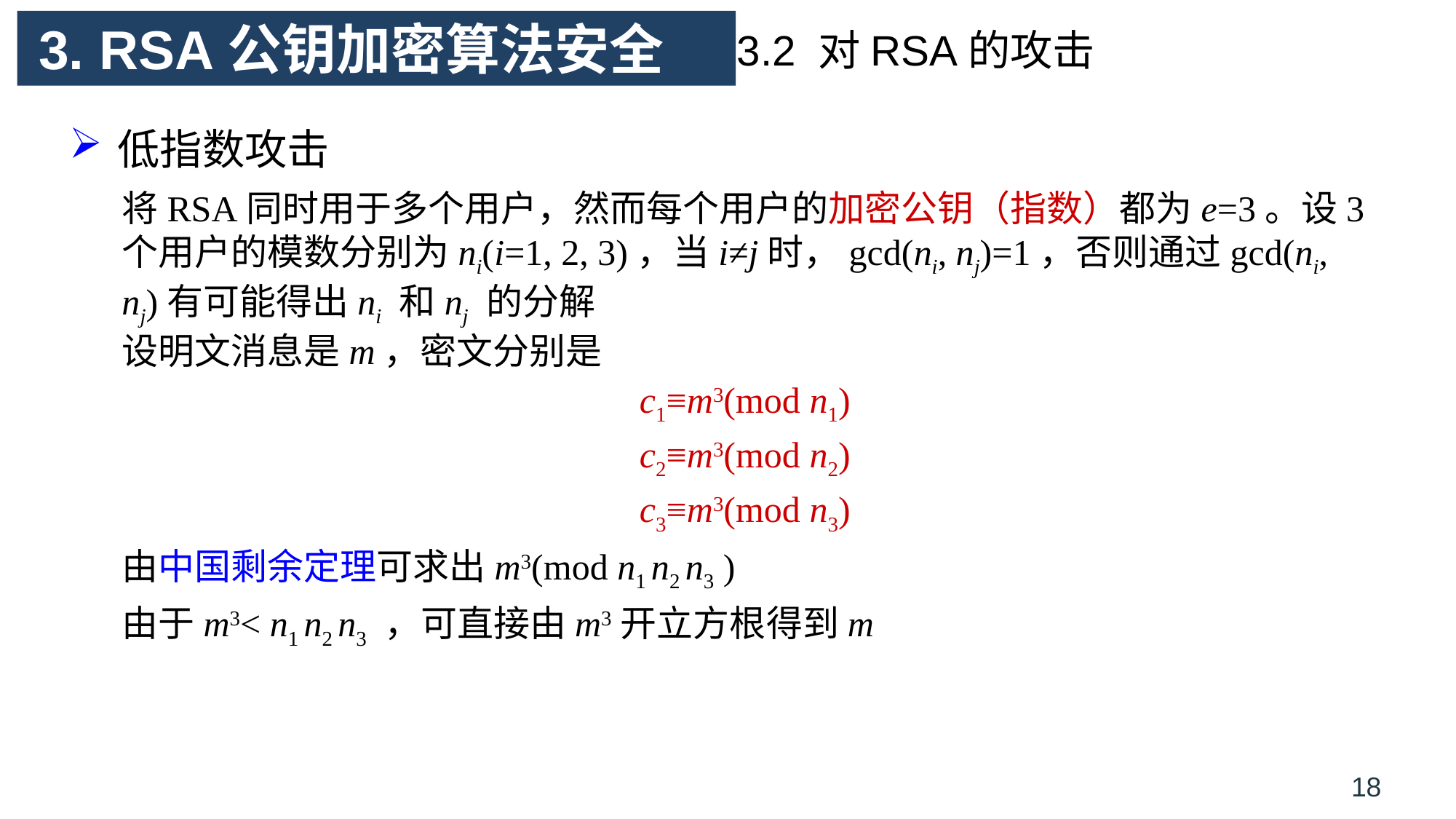

# 3. RSA公钥加密算法安全性
3.2 对RSA的攻击
低指数攻击
将RSA同时用于多个用户，然而每个用户的加密公钥（指数）都为e=3。设3个用户的模数分别为ni(i=1, 2, 3)，当i≠j时，gcd(ni, nj)=1，否则通过gcd(ni, nj)有可能得出ni 和nj 的分解
设明文消息是m，密文分别是
c1≡m3(mod n1)
c2≡m3(mod n2)
c3≡m3(mod n3)
由中国剩余定理可求出m3(mod n1 n2 n3 )
由于m3< n1 n2 n3 ，可直接由m3开立方根得到m